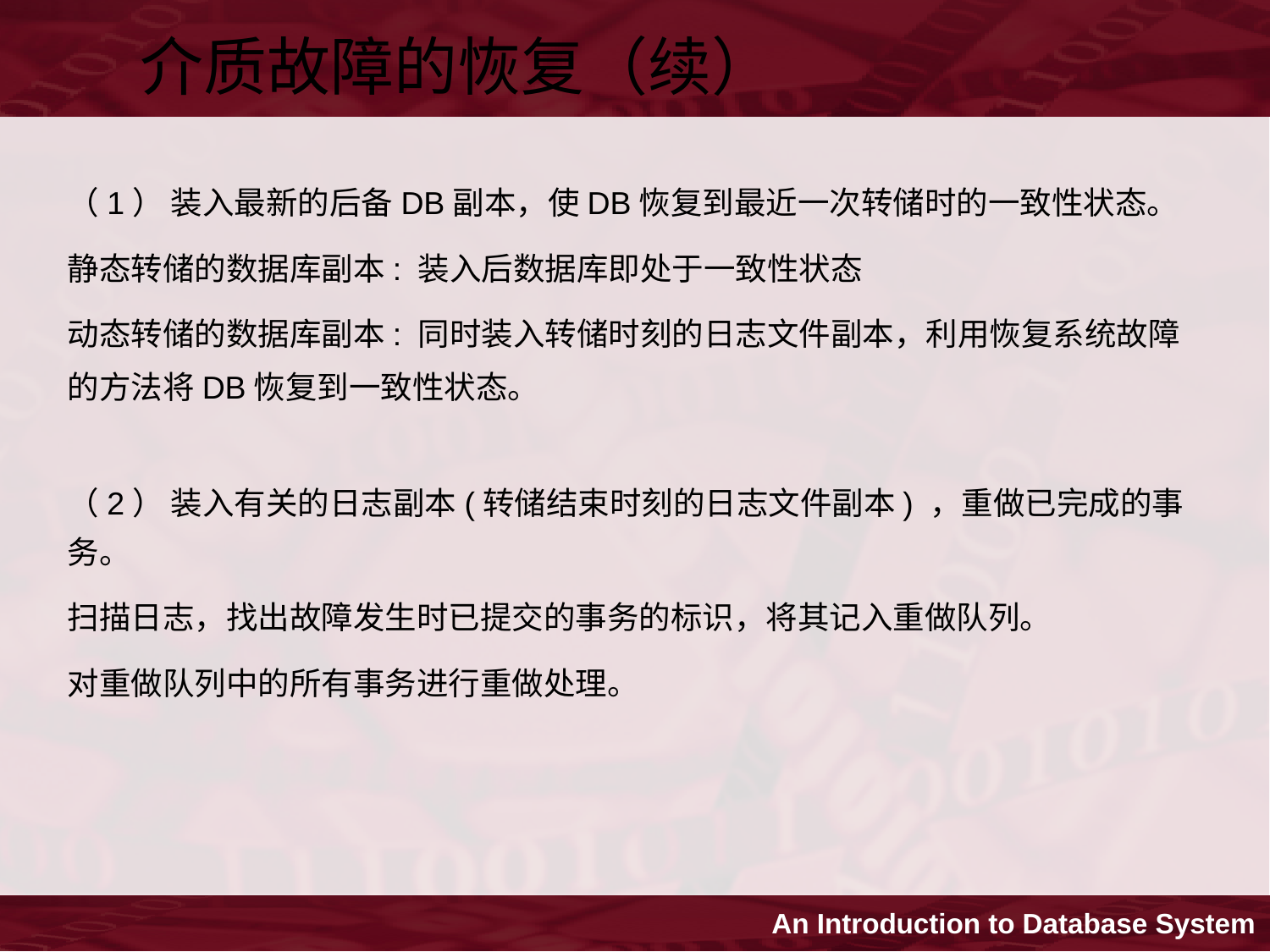

介质故障的恢复（续）
（1） 装入最新的后备DB副本，使DB恢复到最近一次转储时的一致性状态。
静态转储的数据库副本: 装入后数据库即处于一致性状态
动态转储的数据库副本: 同时装入转储时刻的日志文件副本，利用恢复系统故障的方法将DB恢复到一致性状态。

（2） 装入有关的日志副本(转储结束时刻的日志文件副本) ，重做已完成的事务。
扫描日志，找出故障发生时已提交的事务的标识，将其记入重做队列。
对重做队列中的所有事务进行重做处理。